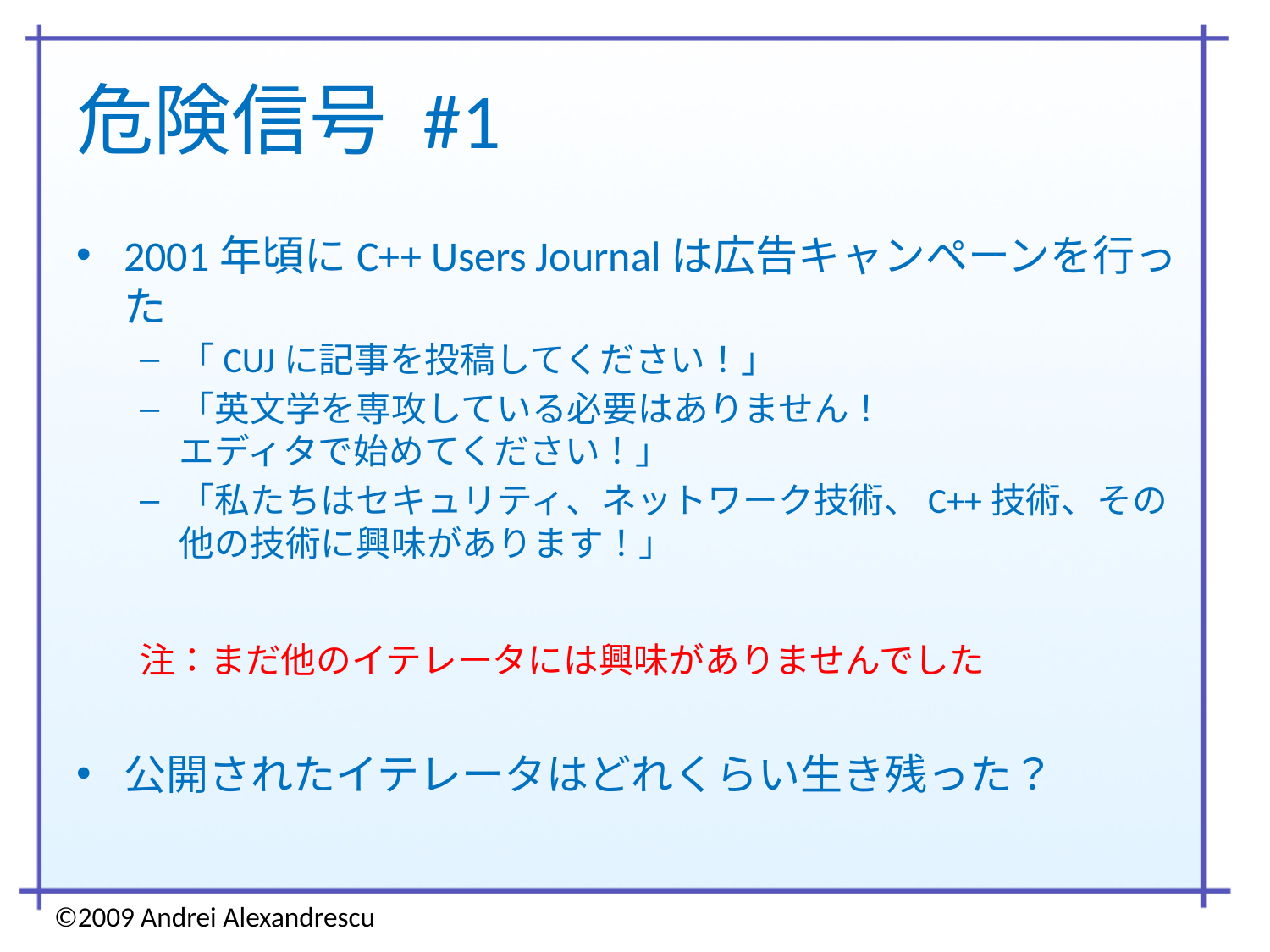

# 危険信号 #1
2001年頃にC++ Users Journalは広告キャンペーンを行った
「CUJに記事を投稿してください！」
「英文学を専攻している必要はありません！
エディタで始めてください！」
「私たちはセキュリティ、ネットワーク技術、C++技術、その他の技術に興味があります！」

注：まだ他のイテレータには興味がありませんでした

公開されたイテレータはどれくらい生き残った？
©2009 Andrei Alexandrescu